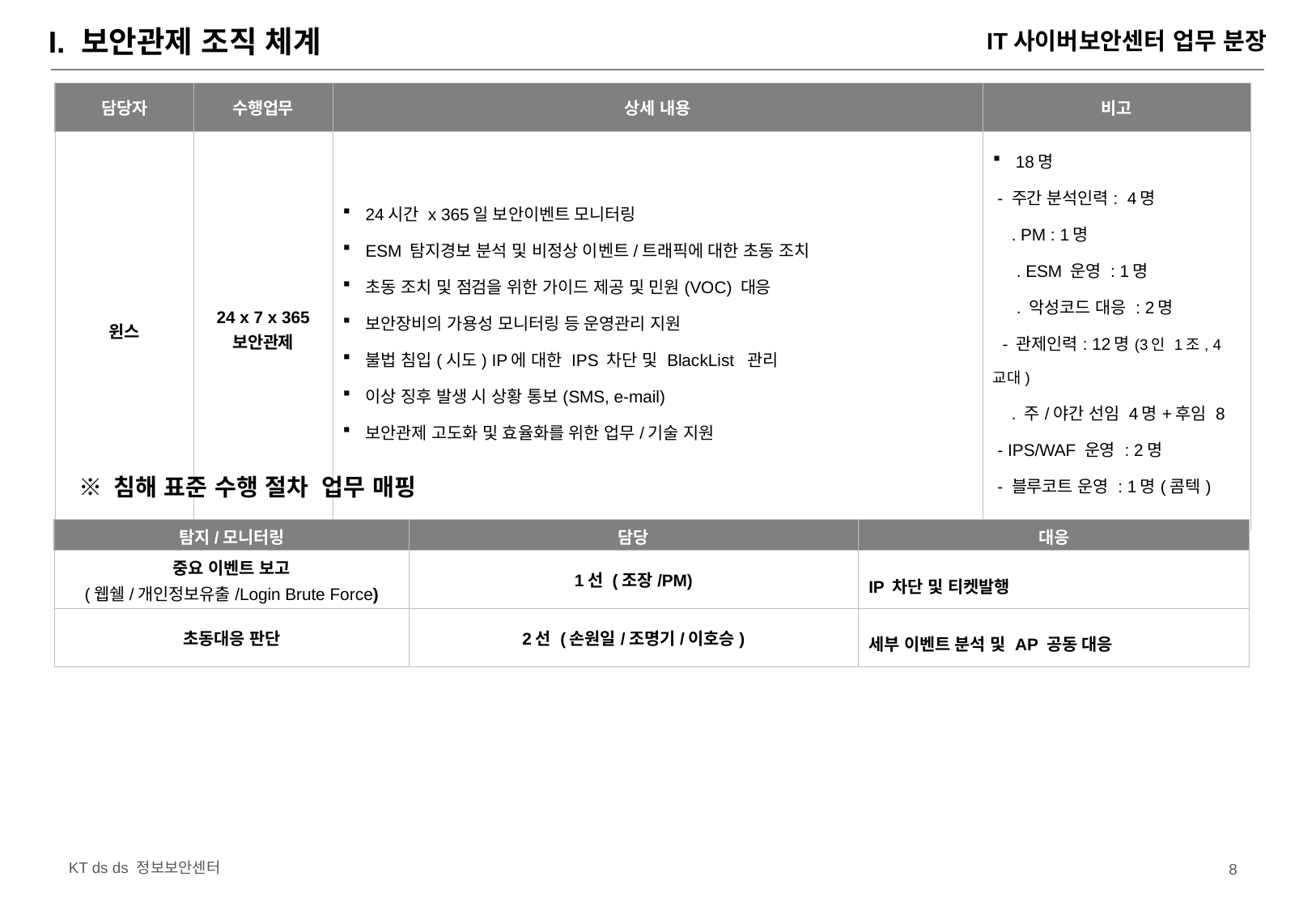

# I. 보안관제 조직 체계
IT사이버보안센터 업무 분장
| 담당자 | 수행업무 | 상세 내용 | 비고 |
| --- | --- | --- | --- |
| 윈스 | 24 x 7 x 365 보안관제 | 24시간 x 365일 보안이벤트 모니터링 ESM 탐지경보 분석 및 비정상 이벤트/트래픽에 대한 초동 조치 초동 조치 및 점검을 위한 가이드 제공 및 민원(VOC) 대응 보안장비의 가용성 모니터링 등 운영관리 지원 불법 침입(시도) IP에 대한 IPS 차단 및 BlackList 관리 이상 징후 발생 시 상황 통보(SMS, e-mail) 보안관제 고도화 및 효율화를 위한 업무/기술 지원 | 18명 - 주간 분석인력: 4명 . PM : 1명 . ESM 운영 : 1명 . 악성코드 대응 : 2명 - 관제인력: 12명(3인 1조, 4교대) . 주/야간 선임 4명+후임 8 - IPS/WAF 운영 : 2명 - 블루코트 운영 : 1명(콤텍) |
※ 침해 표준 수행 절차  업무 매핑
| 탐지/모니터링 | 담당 | 대응 |
| --- | --- | --- |
| 중요 이벤트 보고 (웹쉘/개인정보유출/Login Brute Force) | 1선 (조장/PM) | IP 차단 및 티켓발행 |
| 초동대응 판단 | 2선 (손원일/조명기/이호승) | 세부 이벤트 분석 및 AP 공동 대응 |
8